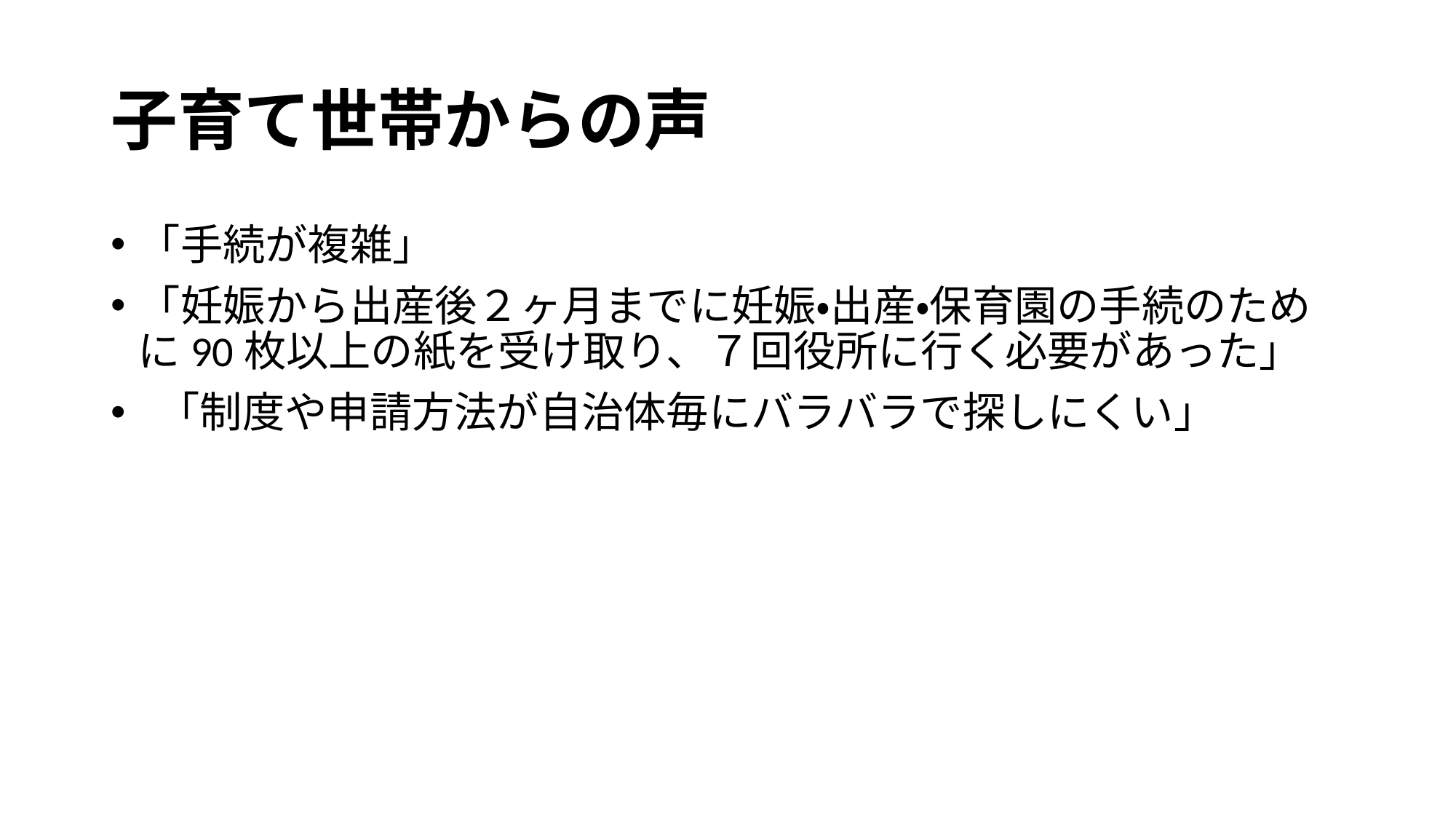

# 子育て世帯からの声
「手続が複雑」
「妊娠から出産後２ヶ月までに妊娠・出産・保育園の手続のために90枚以上の紙を受け取り、７回役所に行く必要があった」
 「制度や申請方法が自治体毎にバラバラで探しにくい」